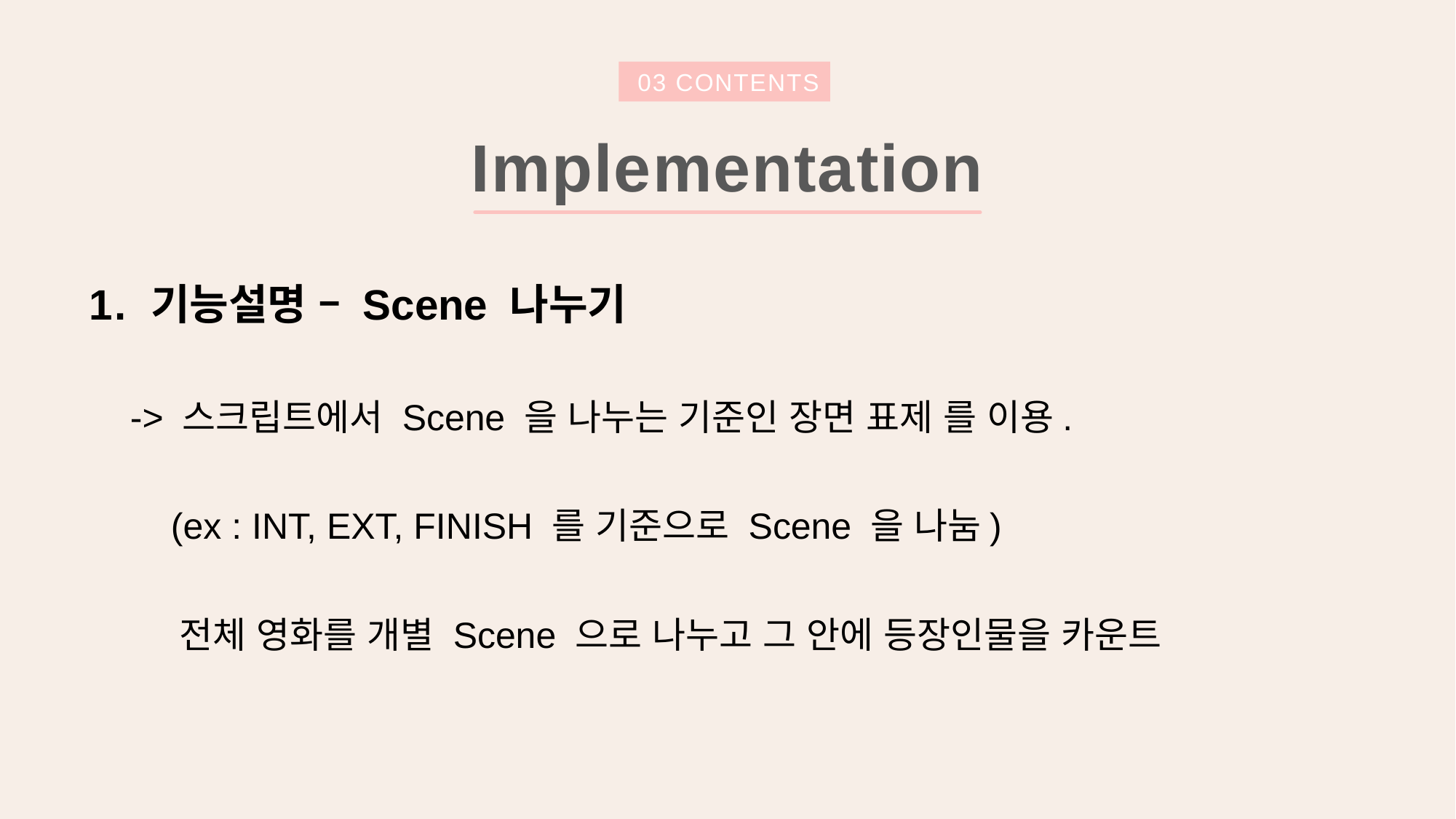

03 CONTENTS
Implementation

기능설명 – Scene 나누기

    -> 스크립트에서 Scene 을 나누는 기준인 장면 표제 를 이용.

        (ex : INT, EXT, FINISH 를 기준으로 Scene 을 나눔)

        전체 영화를 개별 Scene 으로 나누고 그 안에 등장인물을 카운트